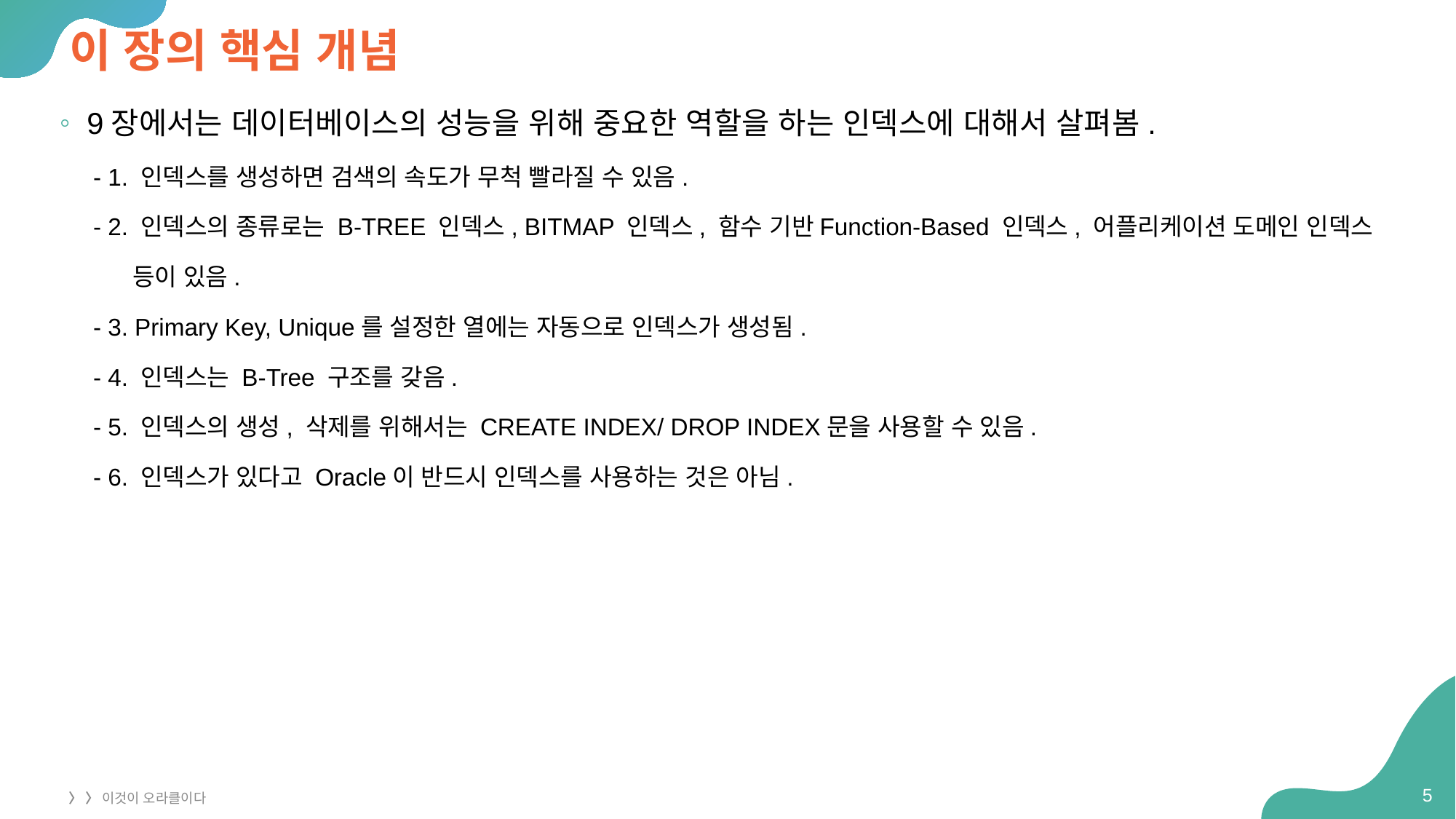

# 이 장의 핵심 개념
9장에서는 데이터베이스의 성능을 위해 중요한 역할을 하는 인덱스에 대해서 살펴봄.
     - 1. 인덱스를 생성하면 검색의 속도가 무척 빨라질 수 있음.
     - 2. 인덱스의 종류로는 B-TREE 인덱스, BITMAP 인덱스, 함수 기반Function-Based 인덱스, 어플리케이션 도메인 인덱스
          등이 있음.
     - 3. Primary Key, Unique를 설정한 열에는 자동으로 인덱스가 생성됨.
     - 4. 인덱스는 B-Tree 구조를 갖음.
     - 5. 인덱스의 생성, 삭제를 위해서는 CREATE INDEX/ DROP INDEX문을 사용할 수 있음.
     - 6. 인덱스가 있다고 Oracle이 반드시 인덱스를 사용하는 것은 아님.
5
〉 〉 이것이 오라클이다